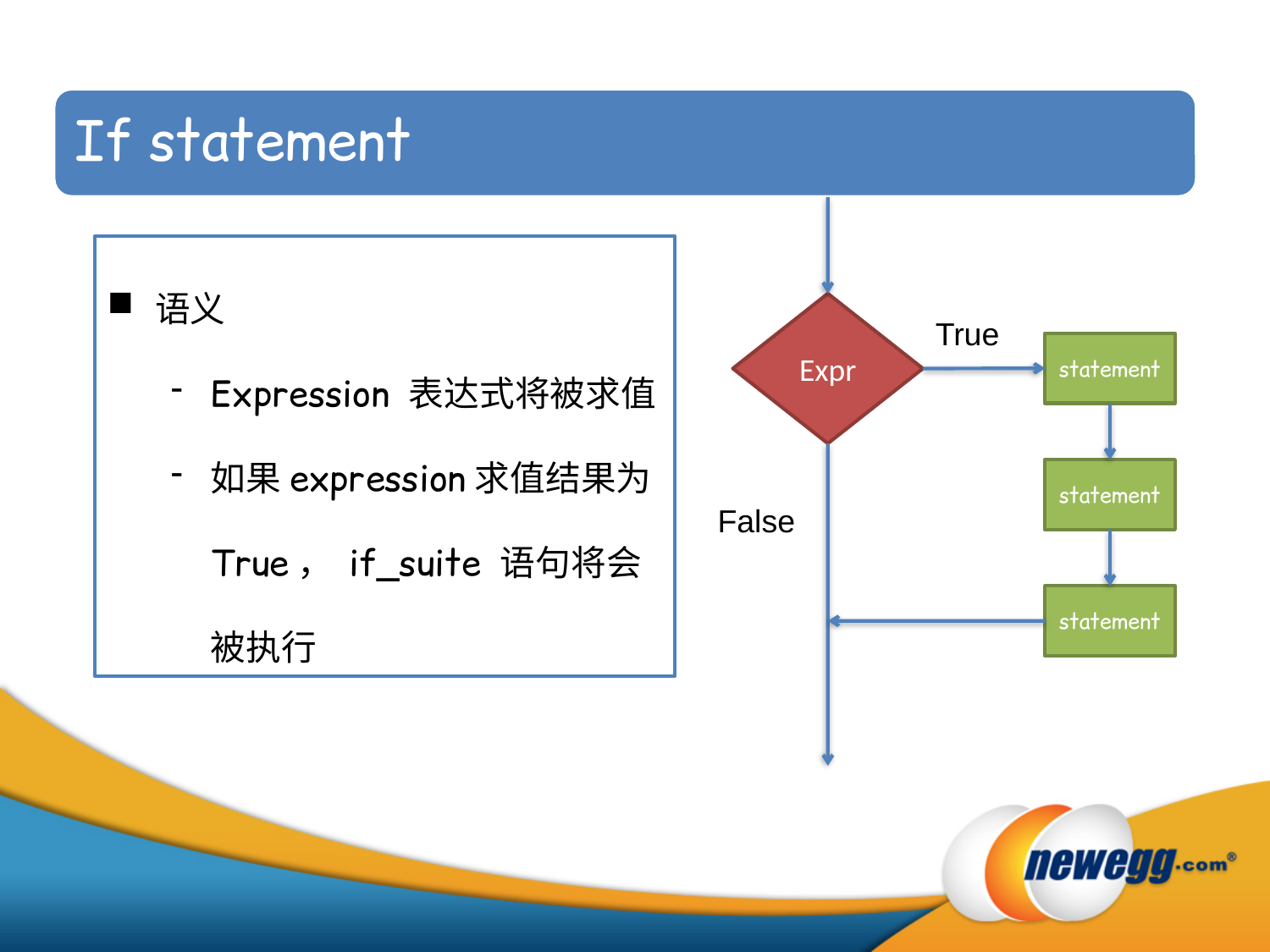

If statement
语义
Expression 表达式将被求值
如果expression求值结果为True， if_suite 语句将会被执行
Expr
True
statement
statement
False
statement